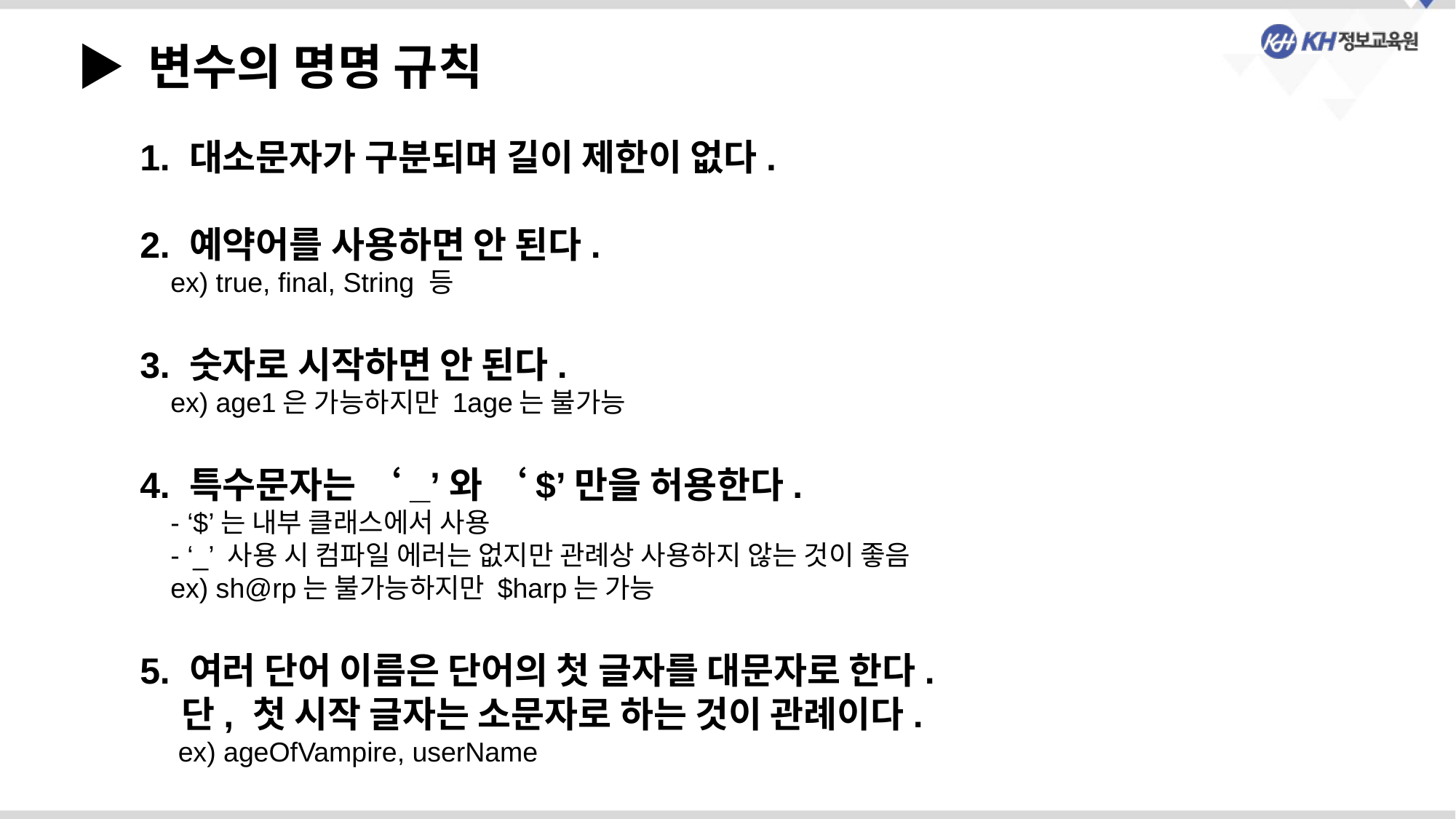

▶ 변수의 명명 규칙
1. 대소문자가 구분되며 길이 제한이 없다.

2. 예약어를 사용하면 안 된다.
    ex) true, final, String 등

3. 숫자로 시작하면 안 된다.
    ex) age1은 가능하지만 1age는 불가능

4. 특수문자는 ‘_’와 ‘$’만을 허용한다.
    - ‘$’는 내부 클래스에서 사용
    - ‘_’ 사용 시 컴파일 에러는 없지만 관례상 사용하지 않는 것이 좋음
    ex) sh@rp는 불가능하지만 $harp는 가능

5. 여러 단어 이름은 단어의 첫 글자를 대문자로 한다.
    단, 첫 시작 글자는 소문자로 하는 것이 관례이다.
     ex) ageOfVampire, userName